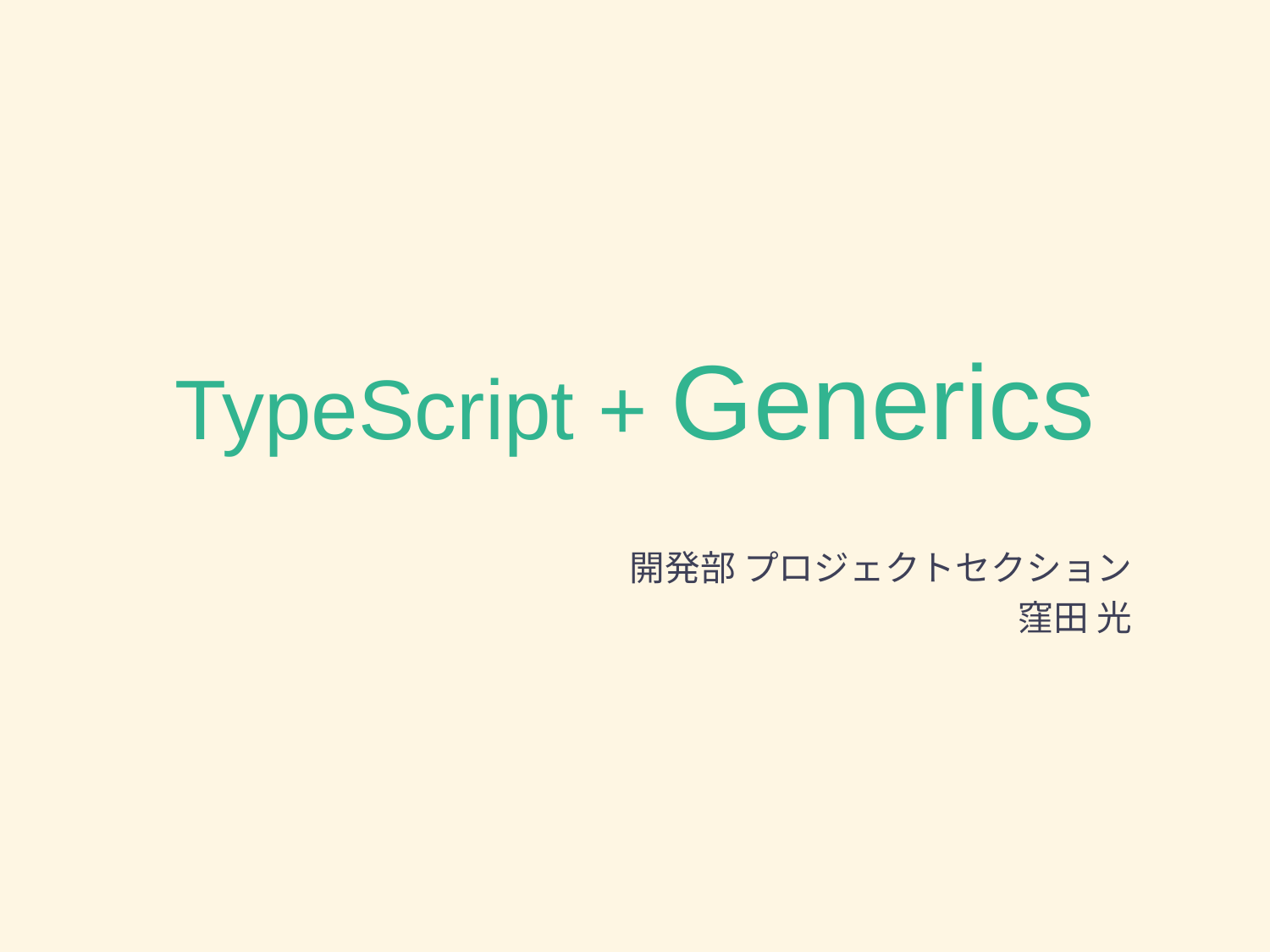

# TypeScript + Generics
開発部 プロジェクトセクション
窪田 光